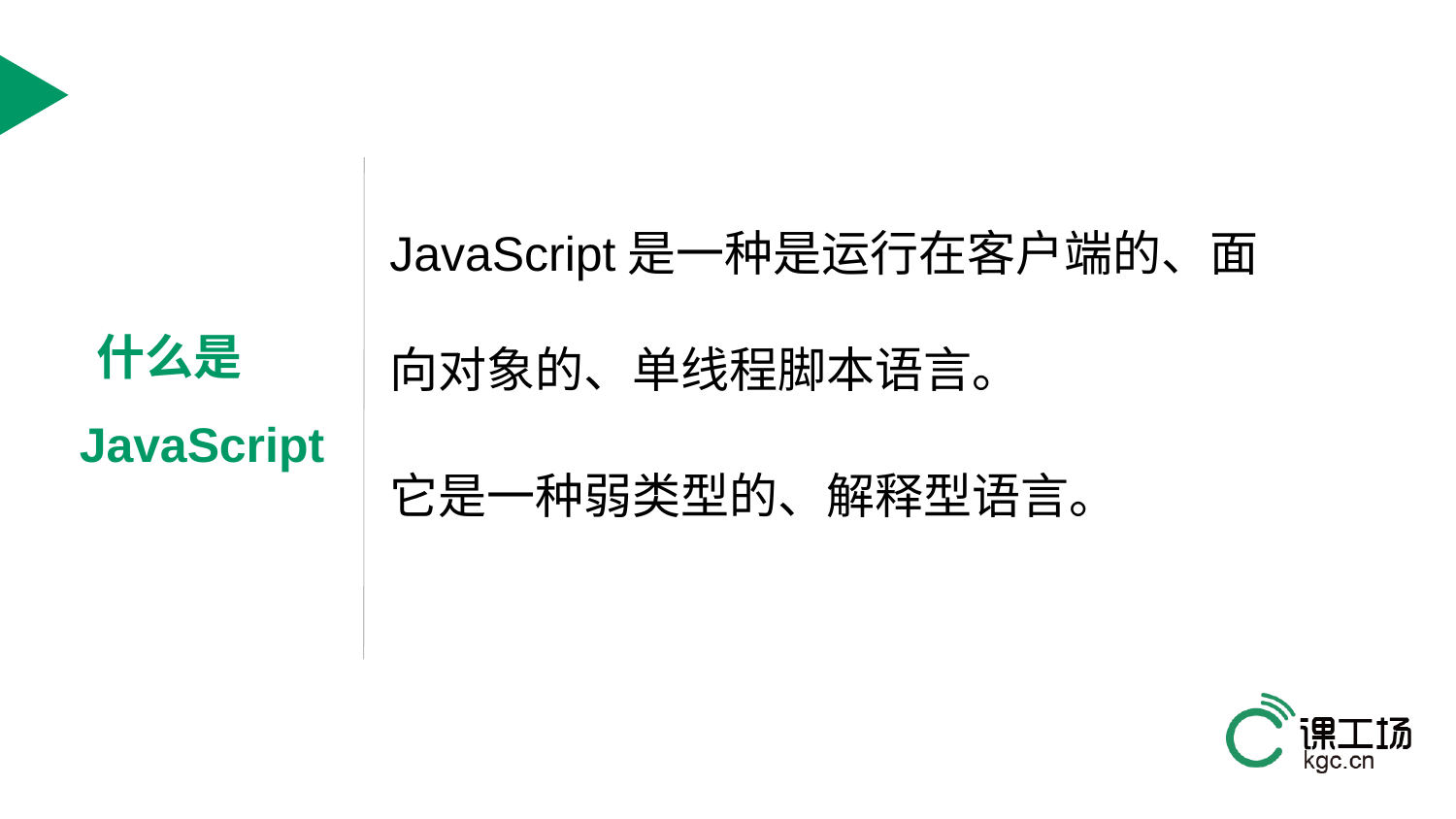

JavaScript是一种是运行在客户端的、面向对象的、单线程脚本语言。
它是一种弱类型的、解释型语言。
什么是JavaScript